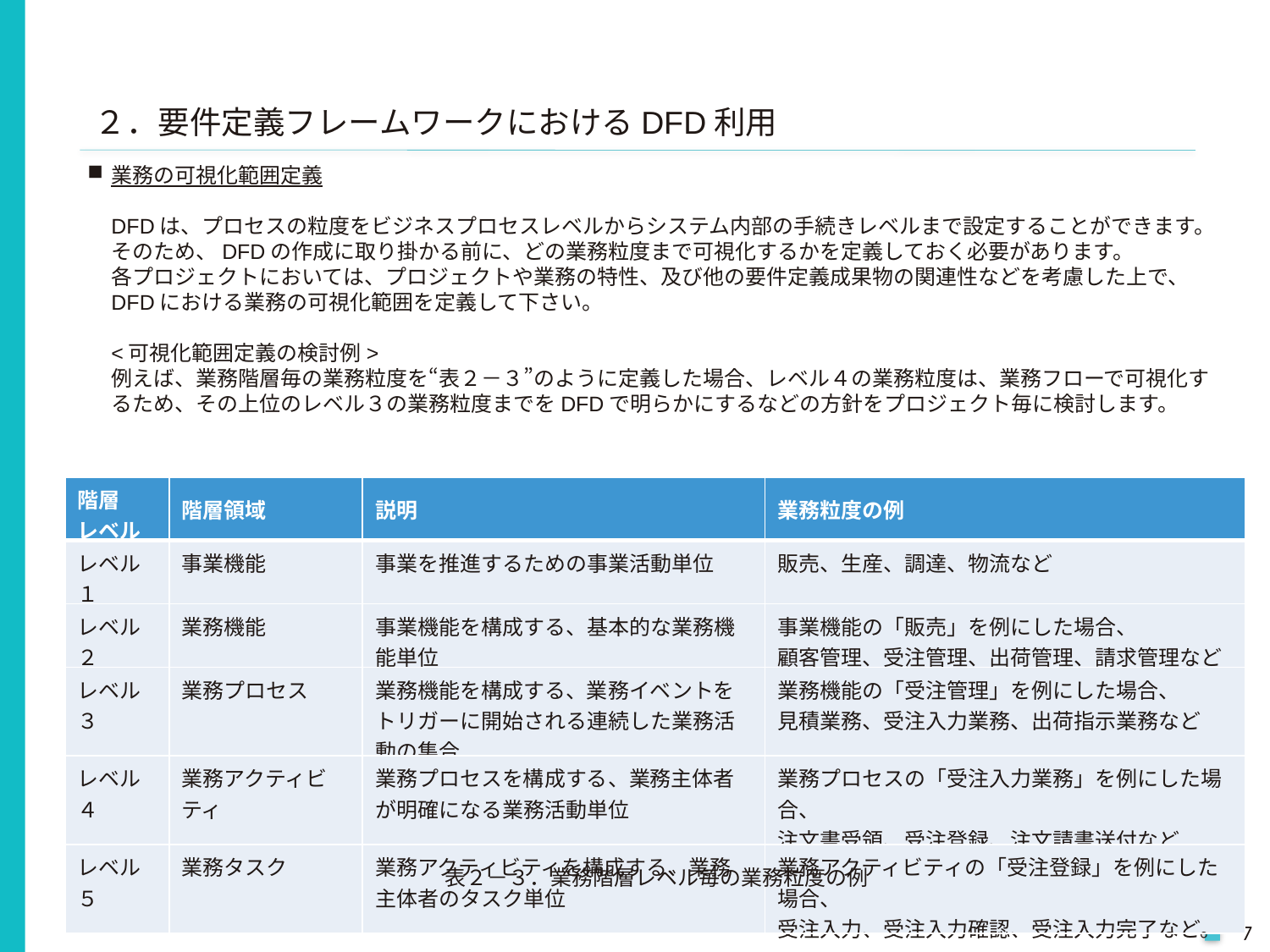

２．要件定義フレームワークにおけるDFD利用
業務の可視化範囲定義
DFDは、プロセスの粒度をビジネスプロセスレベルからシステム内部の手続きレベルまで設定することができます。
そのため、DFDの作成に取り掛かる前に、どの業務粒度まで可視化するかを定義しておく必要があります。
各プロジェクトにおいては、プロジェクトや業務の特性、及び他の要件定義成果物の関連性などを考慮した上で、
DFDにおける業務の可視化範囲を定義して下さい。
<可視化範囲定義の検討例>
例えば、業務階層毎の業務粒度を“表２－３”のように定義した場合、レベル４の業務粒度は、業務フローで可視化するため、その上位のレベル３の業務粒度までをDFDで明らかにするなどの方針をプロジェクト毎に検討します。
| 階層 レベル | 階層領域 | 説明 | 業務粒度の例 |
| --- | --- | --- | --- |
| レベル１ | 事業機能 | 事業を推進するための事業活動単位 | 販売、生産、調達、物流など |
| レベル２ | 業務機能 | 事業機能を構成する、基本的な業務機能単位 | 事業機能の「販売」を例にした場合、 顧客管理、受注管理、出荷管理、請求管理など |
| レベル３ | 業務プロセス | 業務機能を構成する、業務イベントをトリガーに開始される連続した業務活動の集合 | 業務機能の「受注管理」を例にした場合、 見積業務、受注入力業務、出荷指示業務など |
| レベル４ | 業務アクティビティ | 業務プロセスを構成する、業務主体者が明確になる業務活動単位 | 業務プロセスの「受注入力業務」を例にした場合、 注文書受領、受注登録、注文請書送付など |
| レベル５ | 業務タスク | 業務アクティビティを構成する、業務主体者のタスク単位 | 業務アクティビティの「受注登録」を例にした場合、 受注入力、受注入力確認、受注入力完了など。 |
表２－３．業務階層レベル毎の業務粒度の例
7